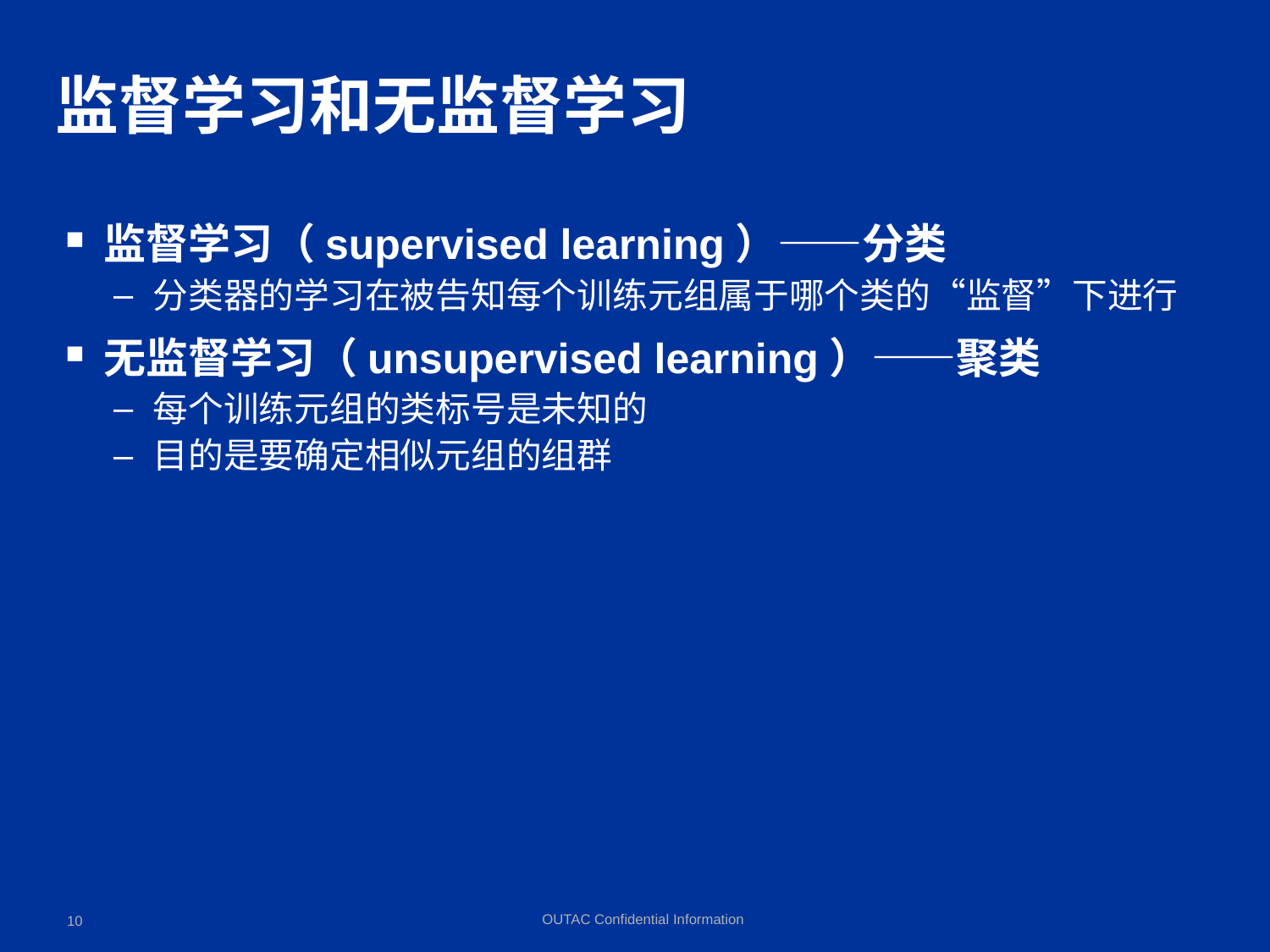

# 监督学习和无监督学习
监督学习（supervised learning）——分类
分类器的学习在被告知每个训练元组属于哪个类的“监督”下进行
无监督学习（unsupervised learning）——聚类
每个训练元组的类标号是未知的
目的是要确定相似元组的组群
10